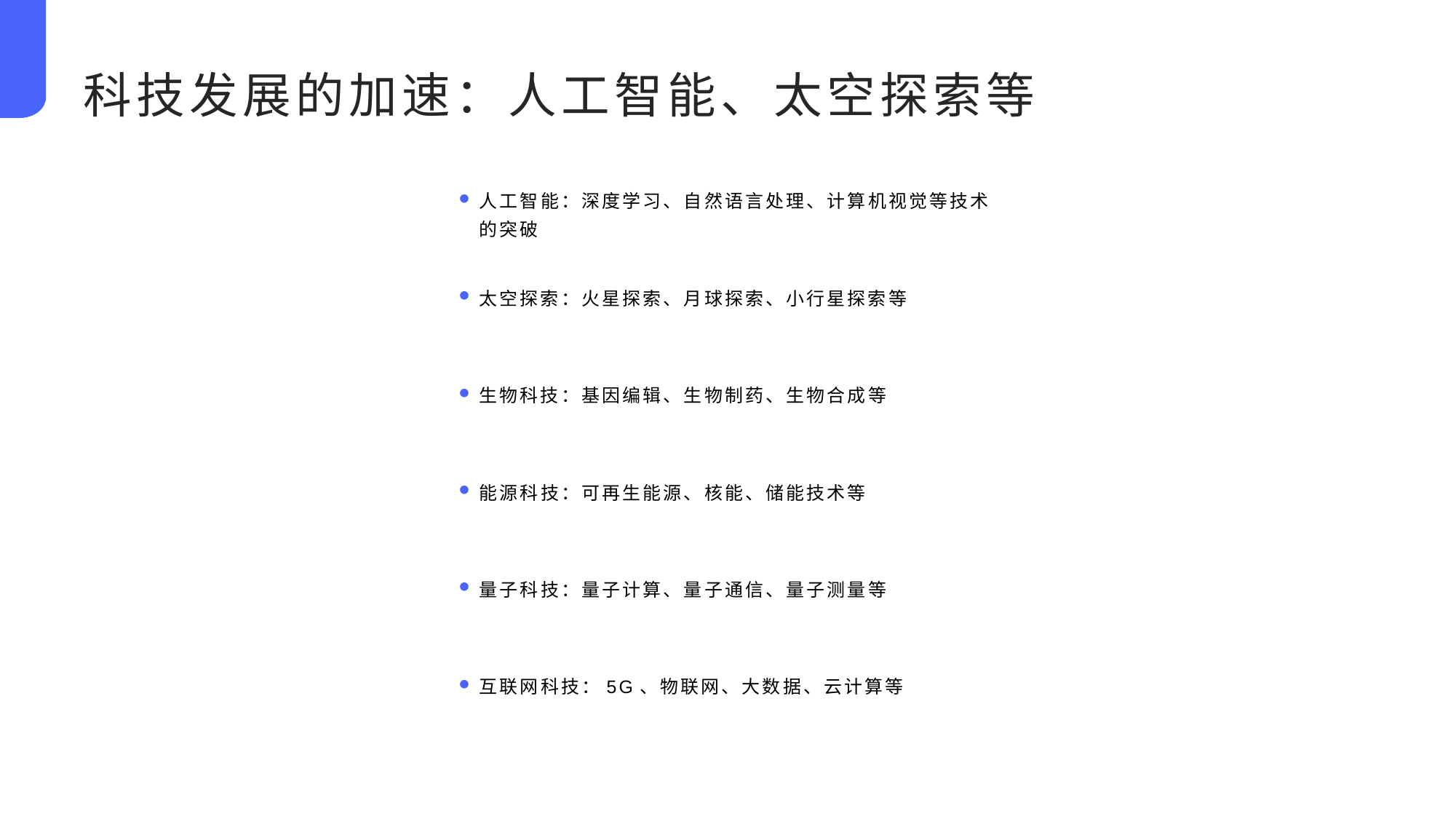

科技发展的加速：人工智能、太空探索等
人工智能：深度学习、自然语言处理、计算机视觉等技术的突破
太空探索：火星探索、月球探索、小行星探索等
生物科技：基因编辑、生物制药、生物合成等
能源科技：可再生能源、核能、储能技术等
量子科技：量子计算、量子通信、量子测量等
互联网科技：5G、物联网、大数据、云计算等